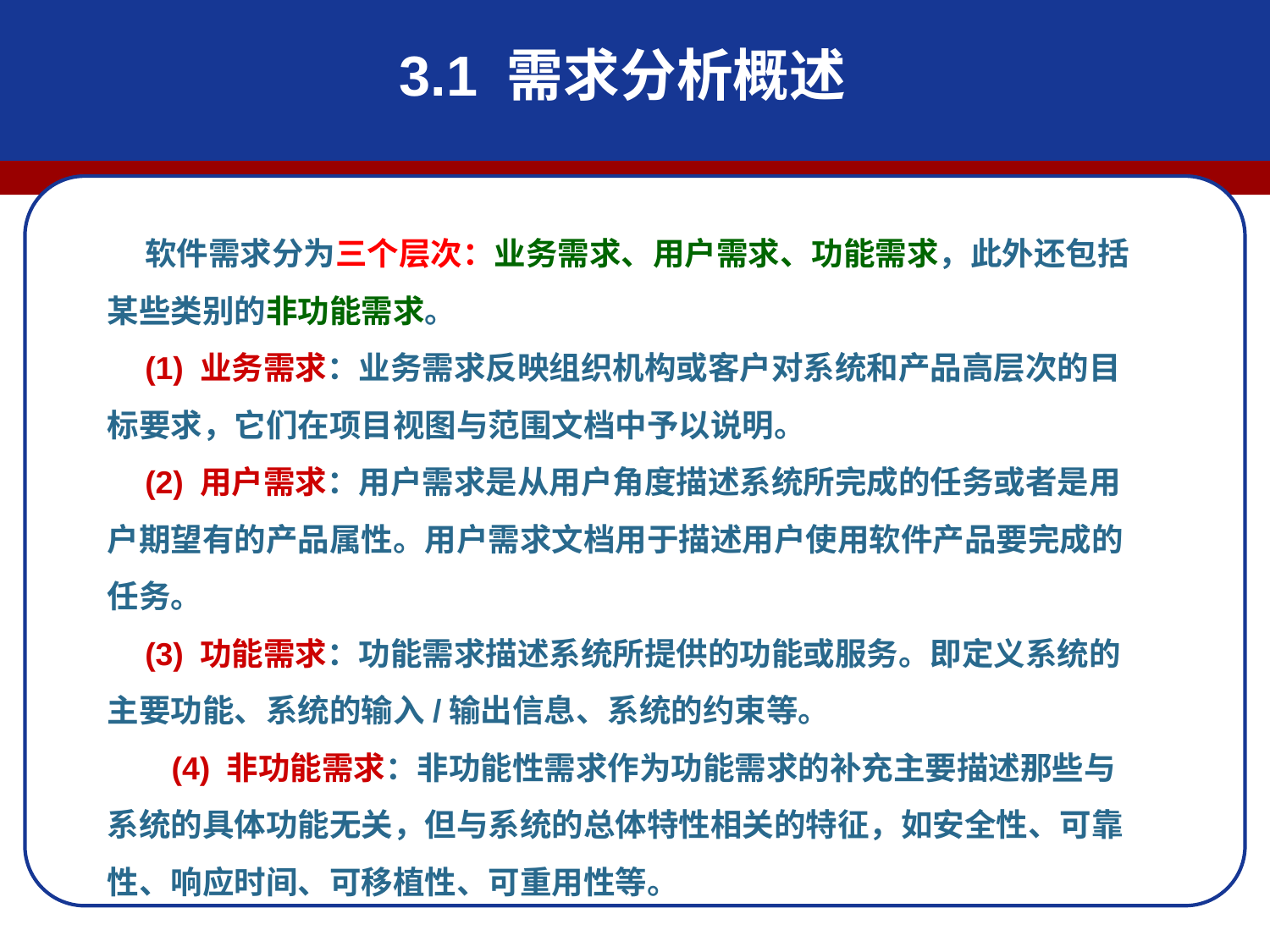

3.1 需求分析概述

软件需求分为三个层次：业务需求、用户需求、功能需求，此外还包括某些类别的非功能需求。
(1) 业务需求：业务需求反映组织机构或客户对系统和产品高层次的目标要求，它们在项目视图与范围文档中予以说明。
(2) 用户需求：用户需求是从用户角度描述系统所完成的任务或者是用户期望有的产品属性。用户需求文档用于描述用户使用软件产品要完成的任务。
(3) 功能需求：功能需求描述系统所提供的功能或服务。即定义系统的主要功能、系统的输入/输出信息、系统的约束等。
   (4) 非功能需求：非功能性需求作为功能需求的补充主要描述那些与系统的具体功能无关，但与系统的总体特性相关的特征，如安全性、可靠性、响应时间、可移植性、可重用性等。